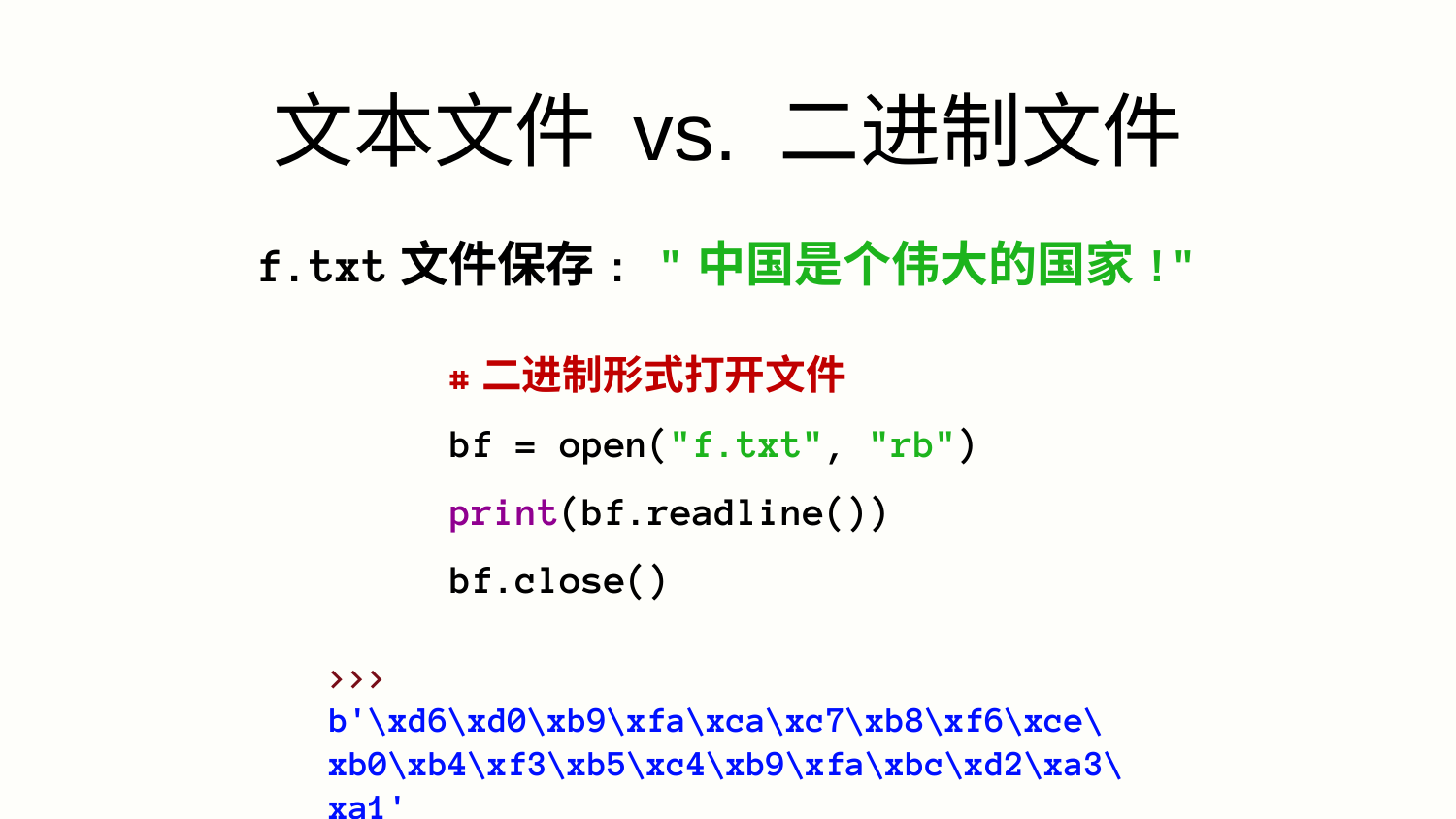

文本文件 vs. 二进制文件
f.txt文件保存: "中国是个伟大的国家!"
#二进制形式打开文件
bf = open("f.txt", "rb")
print(bf.readline())
bf.close()
>>>
b'\xd6\xd0\xb9\xfa\xca\xc7\xb8\xf6\xce\xb0\xb4\xf3\xb5\xc4\xb9\xfa\xbc\xd2\xa3\xa1'